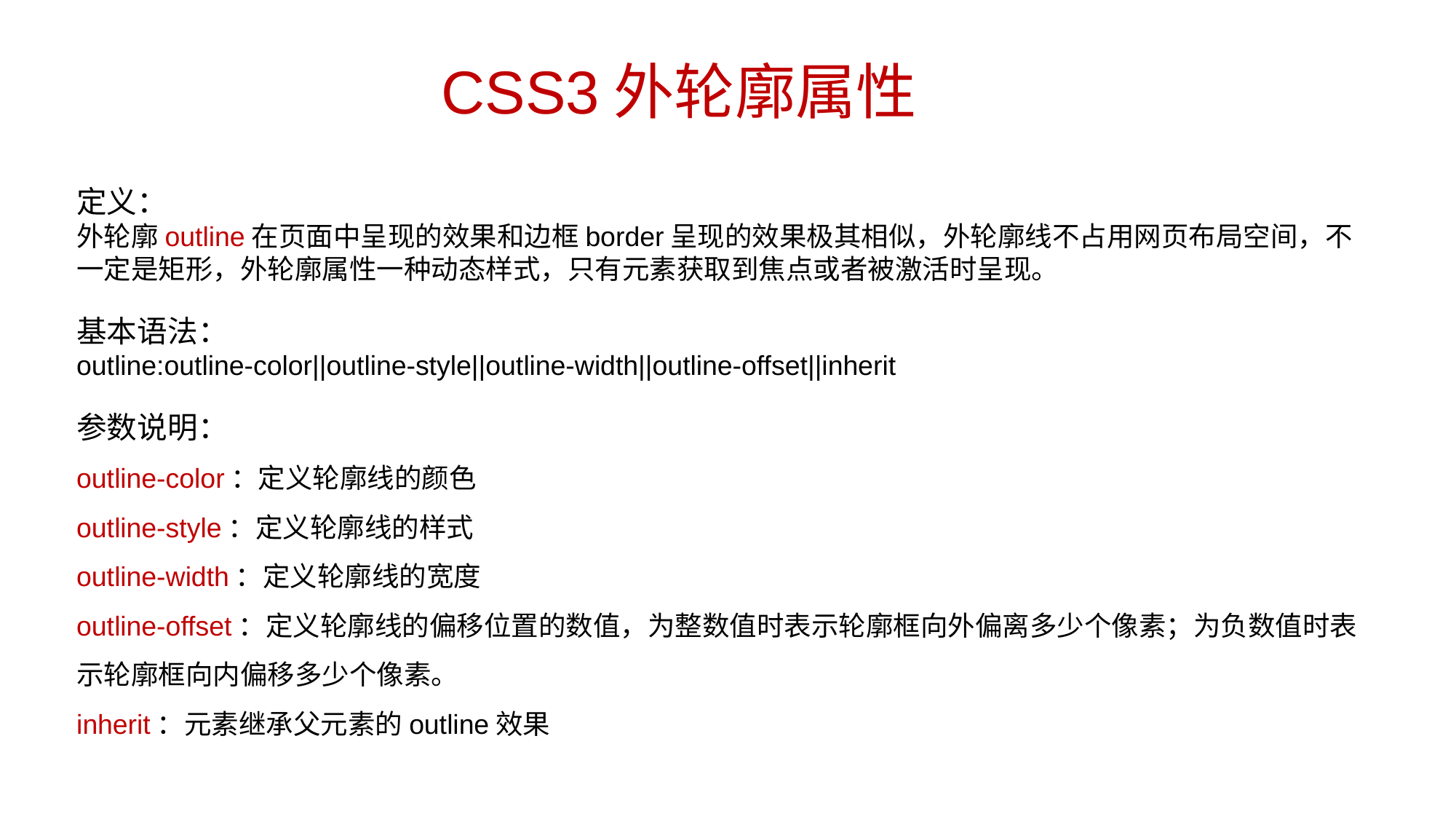

CSS3外轮廓属性
定义：
外轮廓outline在页面中呈现的效果和边框border呈现的效果极其相似，外轮廓线不占用网页布局空间，不一定是矩形，外轮廓属性一种动态样式，只有元素获取到焦点或者被激活时呈现。
基本语法：
outline:outline-color||outline-style||outline-width||outline-offset||inherit
参数说明：
outline-color：定义轮廓线的颜色
outline-style：定义轮廓线的样式
outline-width：定义轮廓线的宽度
outline-offset：定义轮廓线的偏移位置的数值，为整数值时表示轮廓框向外偏离多少个像素；为负数值时表示轮廓框向内偏移多少个像素。
inherit：元素继承父元素的outline效果